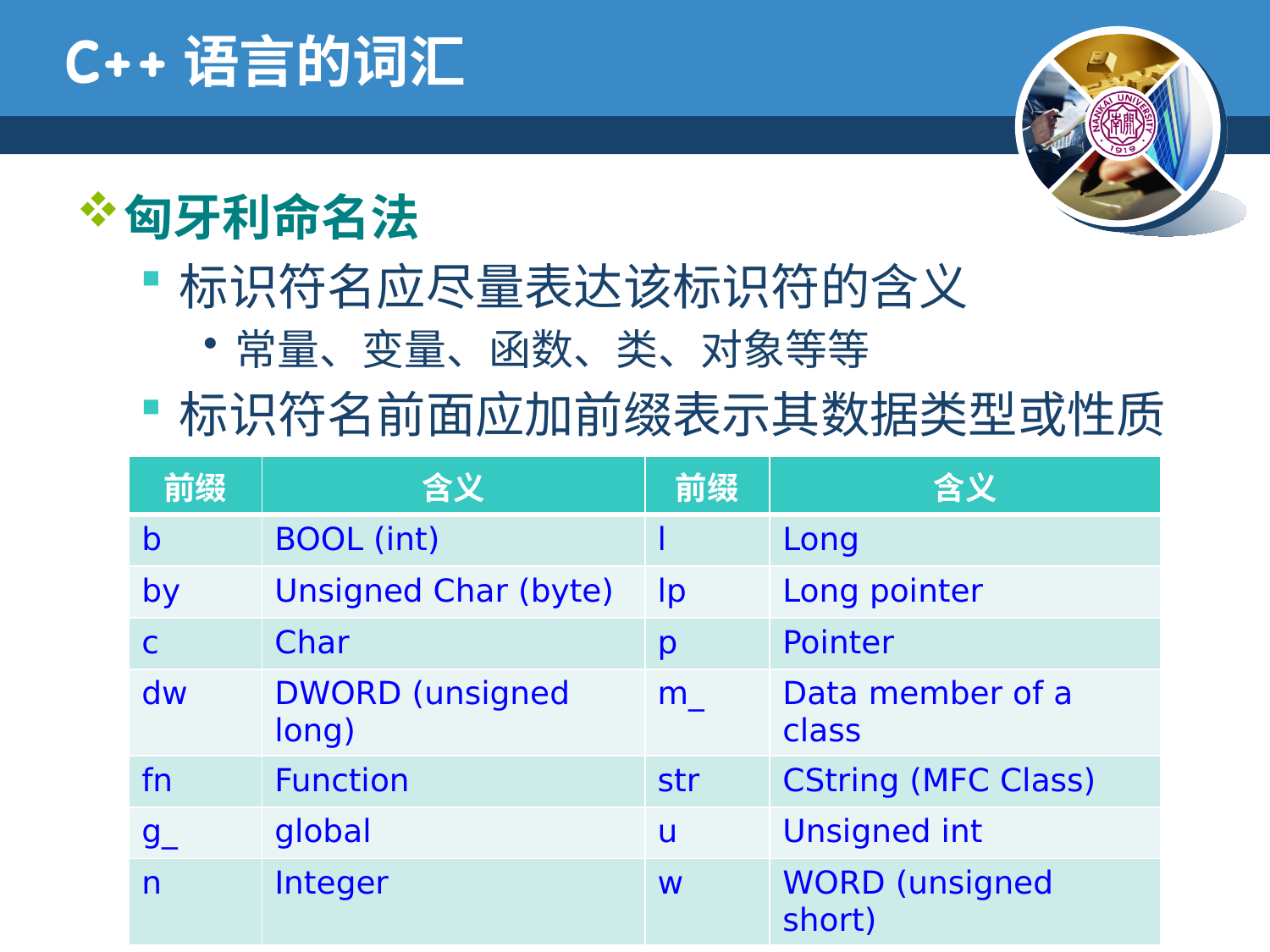

# C++语言的词汇
匈牙利命名法
标识符名应尽量表达该标识符的含义
常量、变量、函数、类、对象等等
标识符名前面应加前缀表示其数据类型或性质
| 前缀 | 含义 | 前缀 | 含义 |
| --- | --- | --- | --- |
| b | BOOL (int) | l | Long |
| by | Unsigned Char (byte) | lp | Long pointer |
| c | Char | p | Pointer |
| dw | DWORD (unsigned long) | m\_ | Data member of a class |
| fn | Function | str | CString (MFC Class) |
| g\_ | global | u | Unsigned int |
| n | Integer | w | WORD (unsigned short) |
25